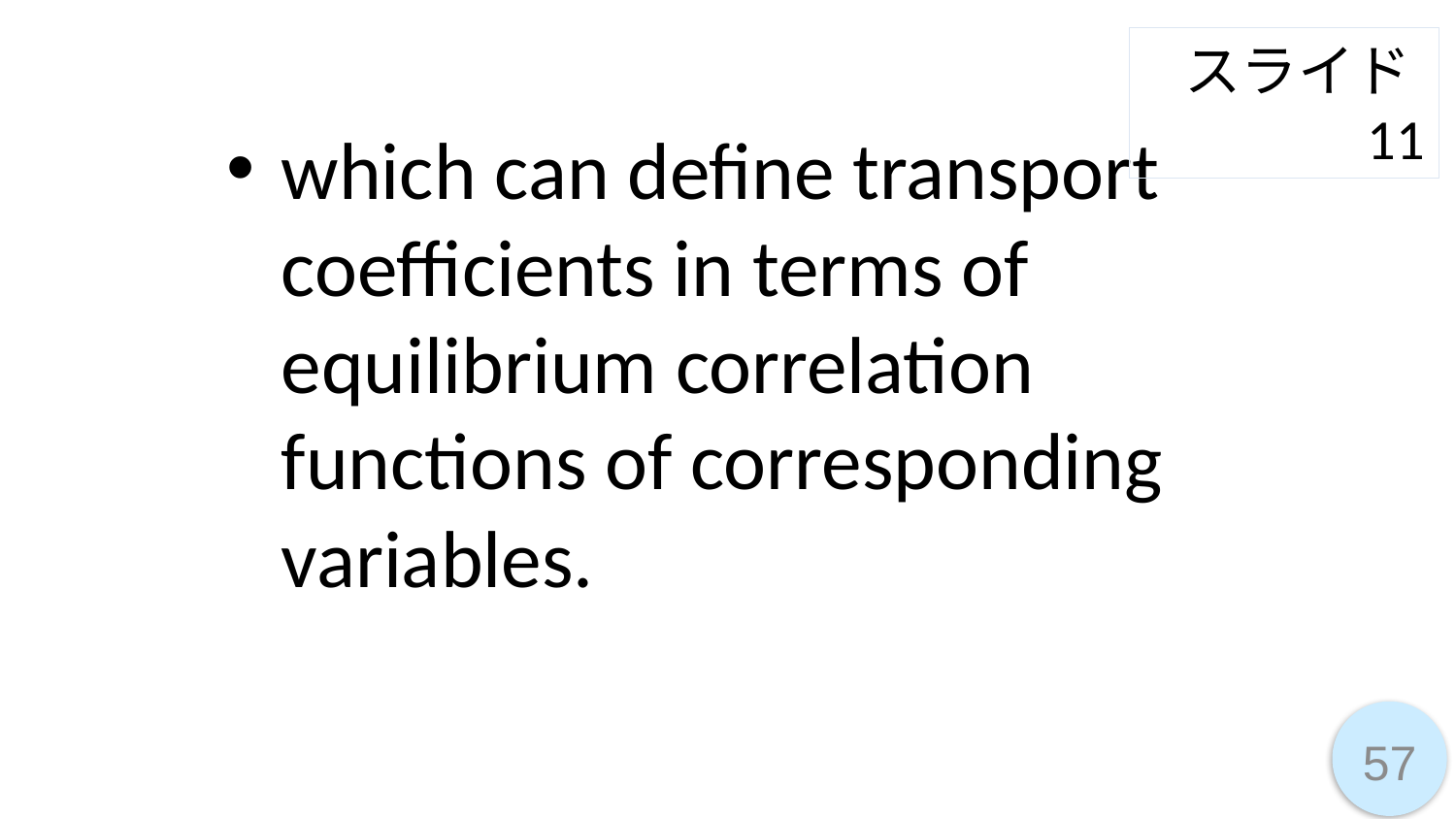

スライド11
which can define transport coefficients in terms of equilibrium correlation functions of corresponding variables.
57